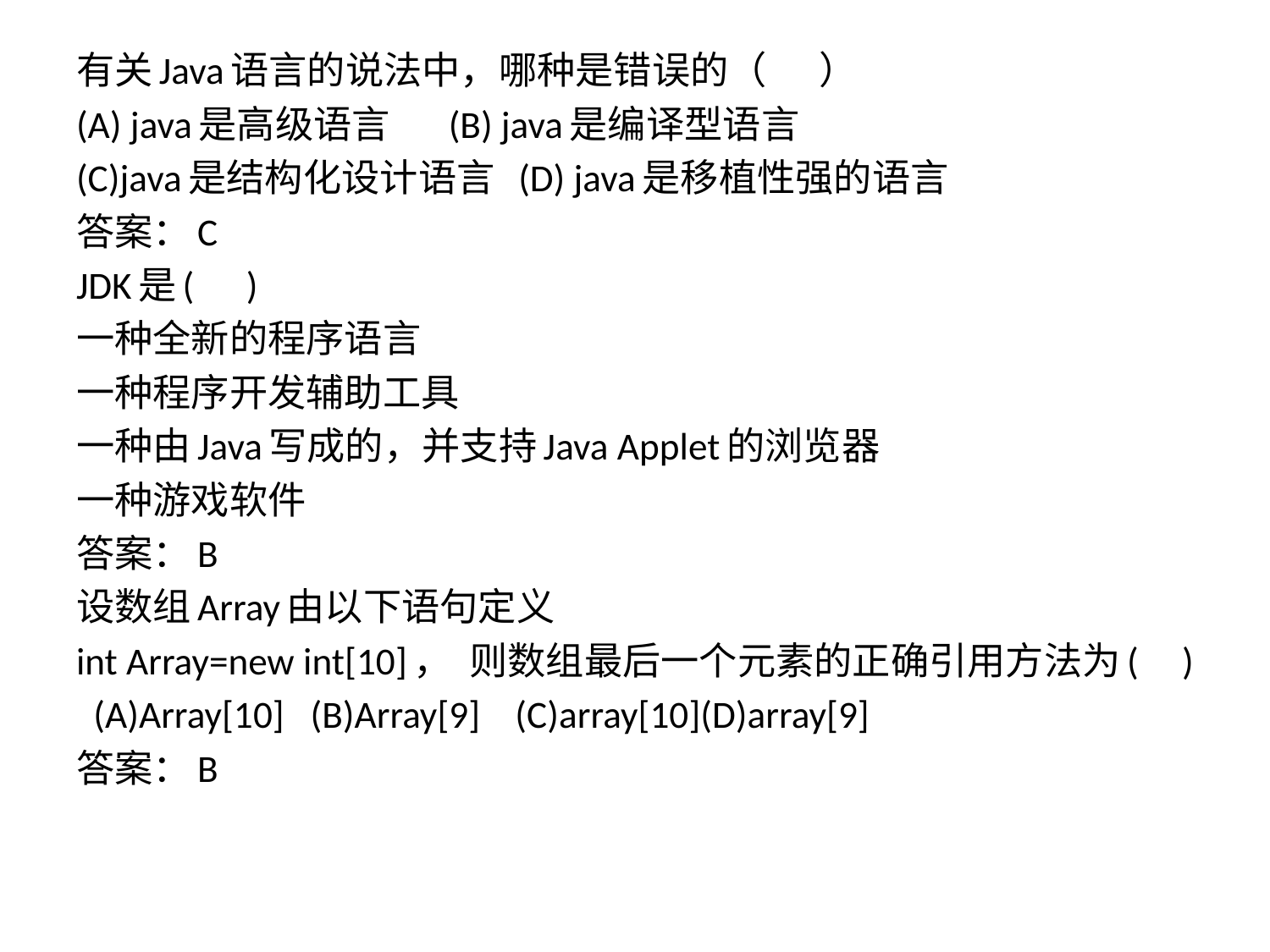

有关Java语言的说法中，哪种是错误的（      ）
(A) java是高级语言      (B) java是编译型语言
(C)java是结构化设计语言  (D) java是移植性强的语言
答案：C
JDK是(      )
一种全新的程序语言
一种程序开发辅助工具
一种由Java写成的，并支持Java Applet的浏览器
一种游戏软件
答案：B
设数组Array由以下语句定义
int Array=new int[10]，  则数组最后一个元素的正确引用方法为(     )
  (A)Array[10]   (B)Array[9]    (C)array[10](D)array[9]
答案：B